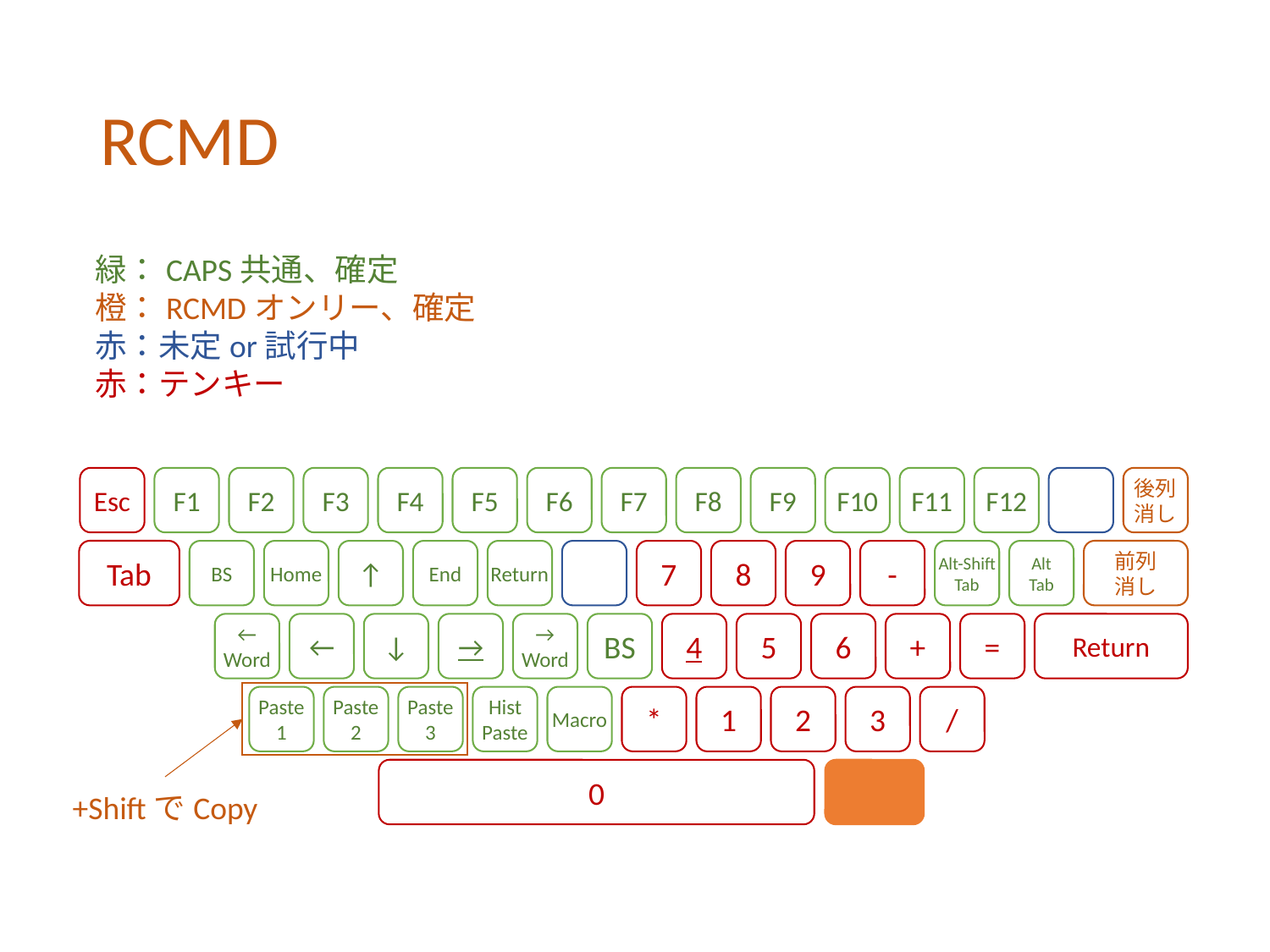

# RCMD
緑：CAPS共通、確定
橙：RCMDオンリー、確定
赤：未定or試行中
赤：テンキー
Esc
F1
F2
F3
F4
F5
F6
F7
F8
F9
F10
F11
F12

後列
消し
Tab
BS
Home
↑
End
Return

7
8
9
-
Alt-Shift
Tab
Alt
Tab
前列
消し
←
Word
←
↓
→
→
Word
BS
4
5
6
+
=
Return

Paste
1
Paste
2
Paste
3
Hist
Paste
Macro
*
1
2
3
/
0

+ShiftでCopy